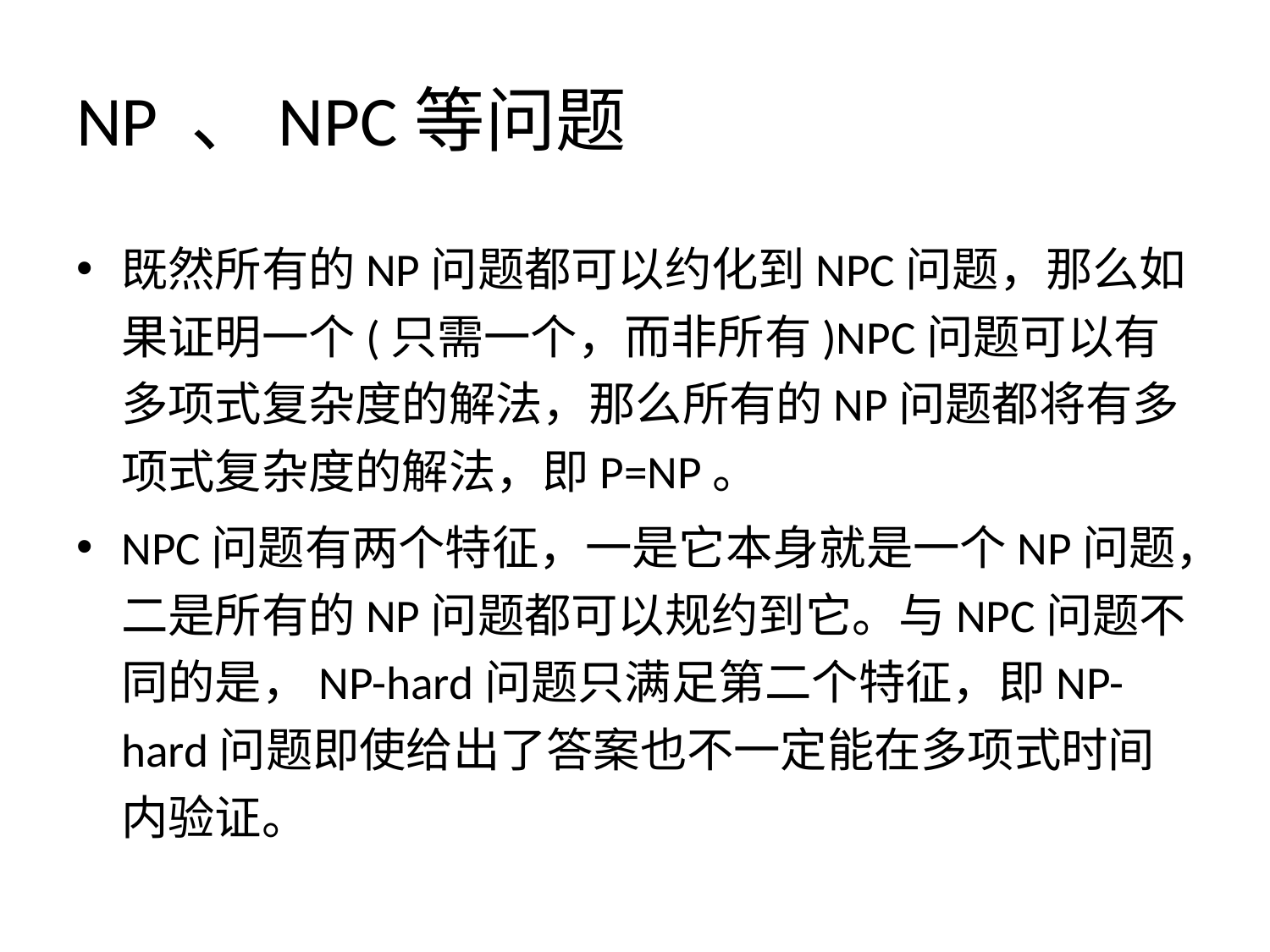

# NP 、NPC等问题
既然所有的NP问题都可以约化到NPC问题，那么如果证明一个(只需一个，而非所有)NPC问题可以有多项式复杂度的解法，那么所有的NP问题都将有多项式复杂度的解法，即P=NP。
NPC问题有两个特征，一是它本身就是一个NP问题，二是所有的NP问题都可以规约到它。与NPC问题不同的是，NP-hard问题只满足第二个特征，即NP-hard问题即使给出了答案也不一定能在多项式时间内验证。